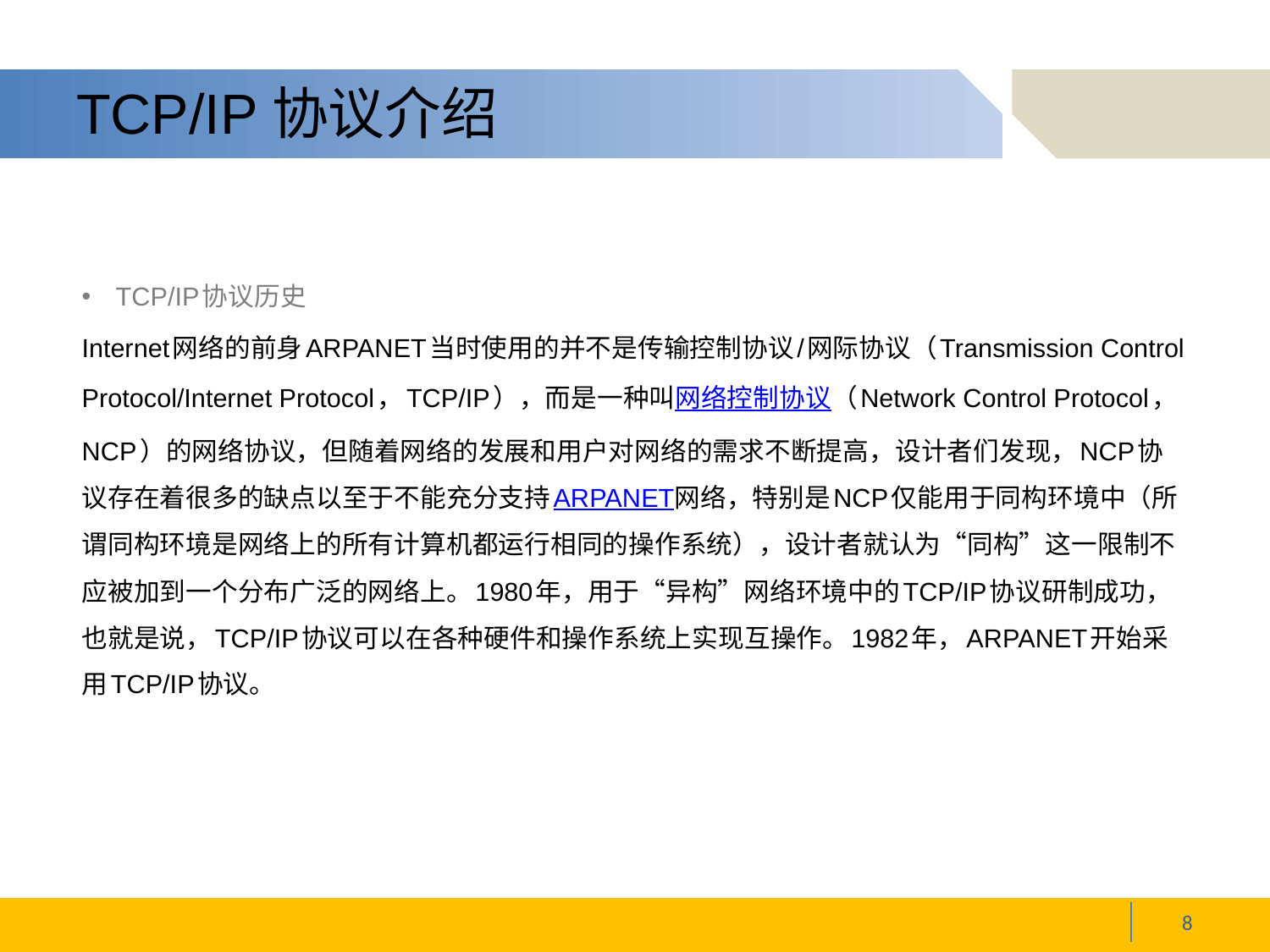

# TCP/IP协议介绍
TCP/IP协议历史
Internet网络的前身ARPANET当时使用的并不是传输控制协议/网际协议（Transmission Control Protocol/Internet Protocol，TCP/IP），而是一种叫网络控制协议（Network Control Protocol，NCP）的网络协议，但随着网络的发展和用户对网络的需求不断提高，设计者们发现，NCP协议存在着很多的缺点以至于不能充分支持ARPANET网络，特别是NCP仅能用于同构环境中（所谓同构环境是网络上的所有计算机都运行相同的操作系统），设计者就认为“同构”这一限制不应被加到一个分布广泛的网络上。1980年，用于“异构”网络环境中的TCP/IP协议研制成功，也就是说，TCP/IP协议可以在各种硬件和操作系统上实现互操作。1982年，ARPANET开始采用TCP/IP协议。
8